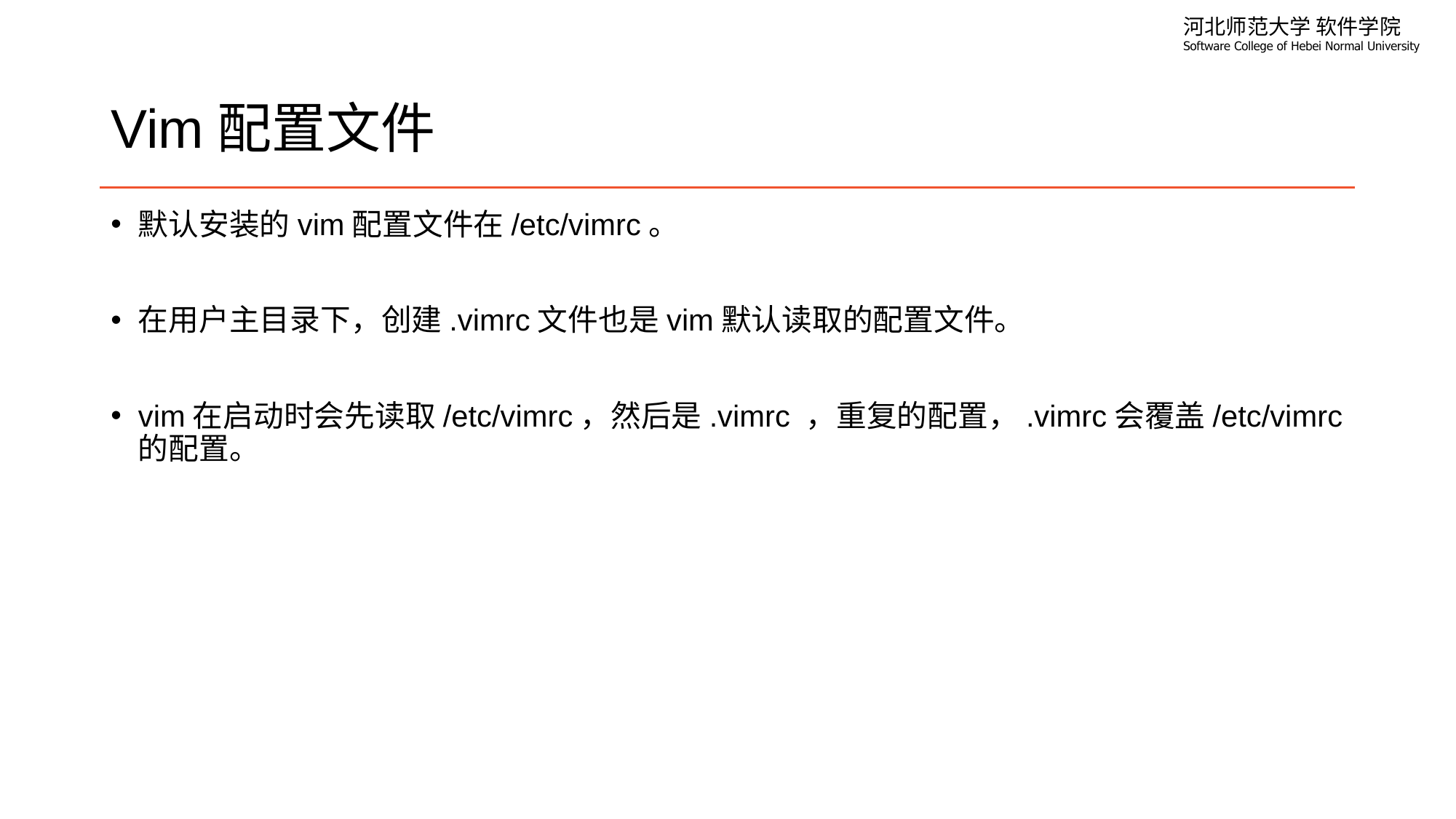

# Vim配置文件
默认安装的vim配置文件在/etc/vimrc。

在用户主目录下，创建.vimrc文件也是vim默认读取的配置文件。

vim在启动时会先读取/etc/vimrc，然后是.vimrc ，重复的配置，.vimrc会覆盖/etc/vimrc的配置。